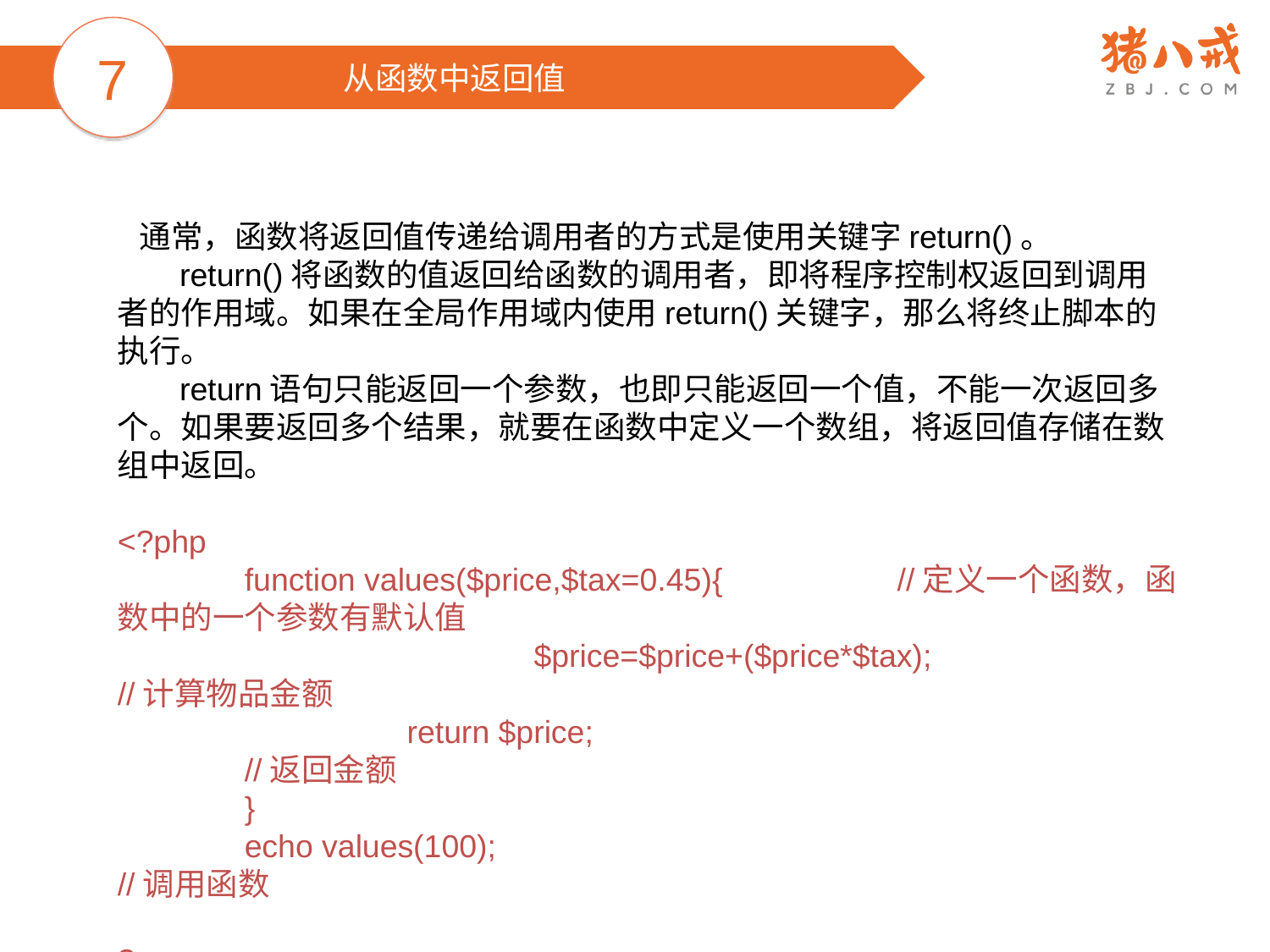

7
从函数中返回值

  通常，函数将返回值传递给调用者的方式是使用关键字return()。
       return()将函数的值返回给函数的调用者，即将程序控制权返回到调用者的作用域。如果在全局作用域内使用return()关键字，那么将终止脚本的执行。
       return语句只能返回一个参数，也即只能返回一个值，不能一次返回多个。如果要返回多个结果，就要在函数中定义一个数组，将返回值存储在数组中返回。

<?php
	function values($price,$tax=0.45){		  //定义一个函数，函数中的一个参数有默认值
			    $price=$price+($price*$tax); 		//计算物品金额
		    return $price;						//返回金额
	}
	echo values(100);						//调用函数

?>